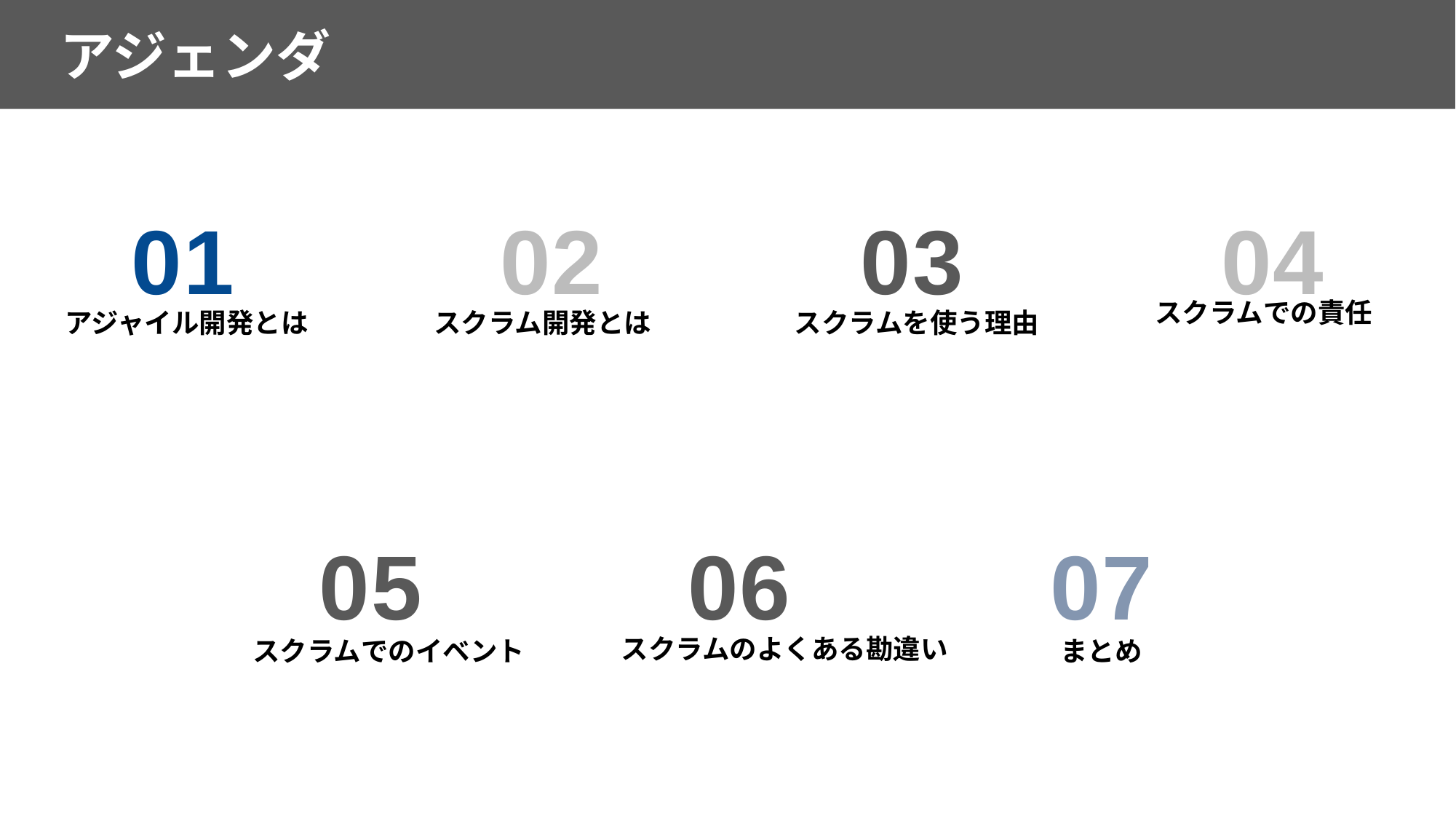

アジェンダ
01
02
03
04
スクラムでの責任
アジャイル開発とは
スクラムを使う理由
スクラム開発とは
05
06
07
スクラムのよくある勘違い
スクラムでのイベント
まとめ